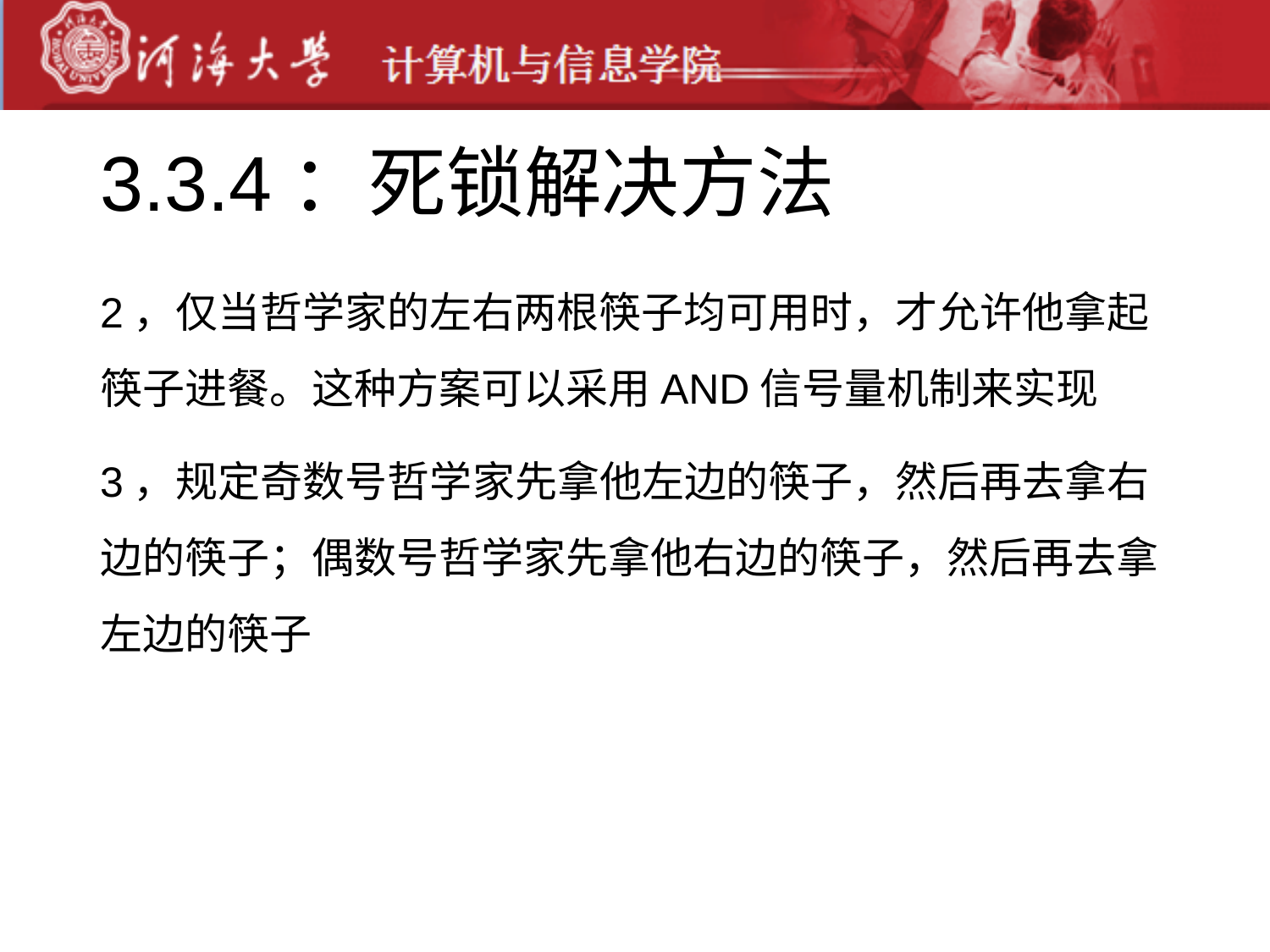

# 3.3.4：死锁解决方法
2，仅当哲学家的左右两根筷子均可用时，才允许他拿起筷子进餐。这种方案可以采用AND信号量机制来实现
3，规定奇数号哲学家先拿他左边的筷子，然后再去拿右边的筷子；偶数号哲学家先拿他右边的筷子，然后再去拿左边的筷子